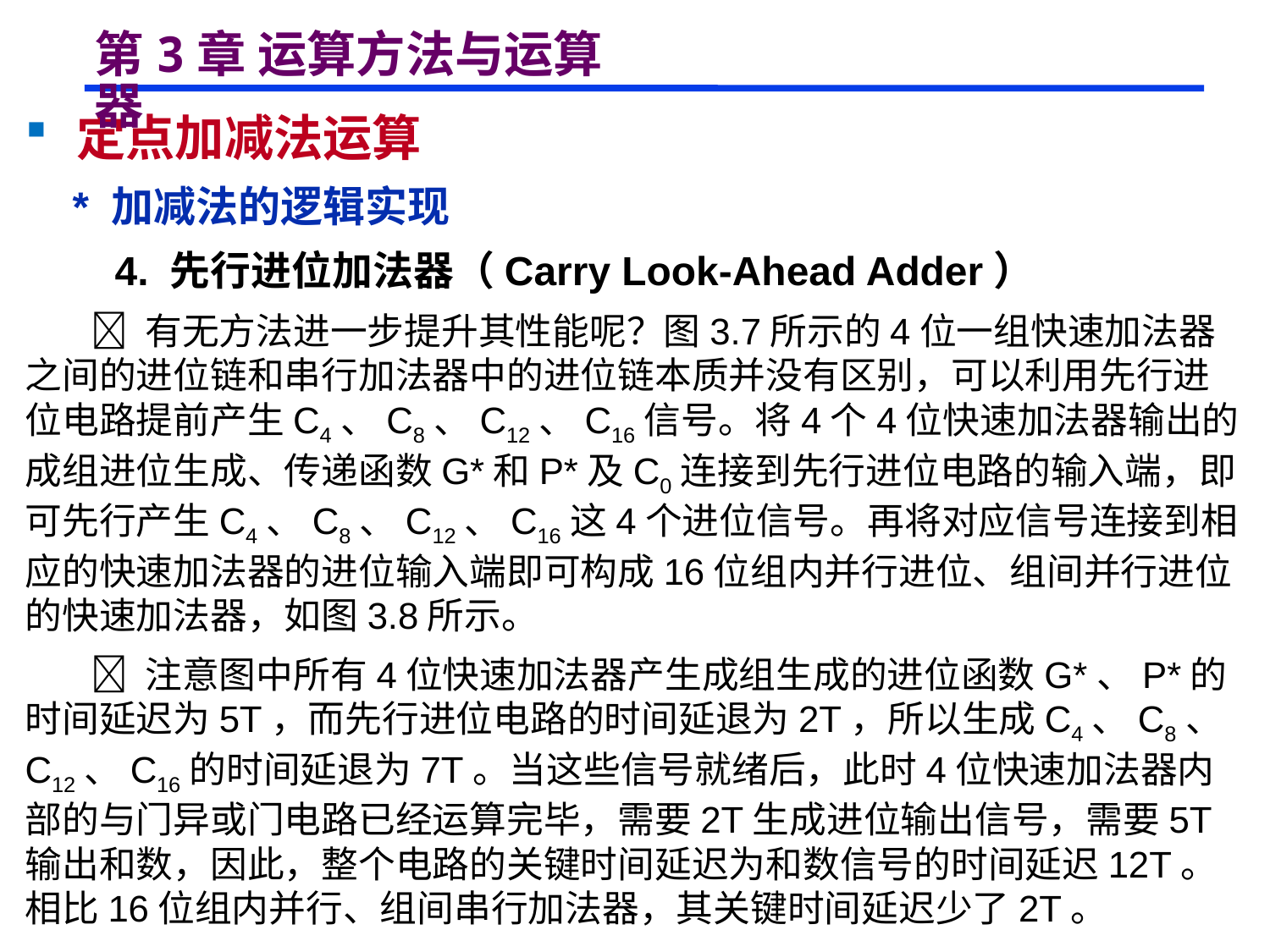

# 第3章 运算方法与运算器
 定点加减法运算
    * 加减法的逻辑实现
        4. 先行进位加法器（Carry Look-Ahead Adder）
        • 有无方法进一步提升其性能呢？图3.7所示的4位一组快速加法器之间的进位链和串行加法器中的进位链本质并没有区别，可以利用先行进位电路提前产生C4、C8、C12、C16信号。将4个4位快速加法器输出的成组进位生成、传递函数G*和P*及C0连接到先行进位电路的输入端，即可先行产生C4、C8、C12、C16这4个进位信号。再将对应信号连接到相应的快速加法器的进位输入端即可构成16位组内并行进位、组间并行进位的快速加法器，如图3.8所示。
        • 注意图中所有4位快速加法器产生成组生成的进位函数G*、P*的时间延迟为5T，而先行进位电路的时间延退为2T，所以生成C4、C8、C12、C16的时间延退为7T。当这些信号就绪后，此时4位快速加法器内部的与门异或门电路已经运算完毕，需要2T生成进位输出信号，需要5T输出和数，因此，整个电路的关键时间延迟为和数信号的时间延迟12T。相比16位组内并行、组间串行加法器，其关键时间延迟少了2T。